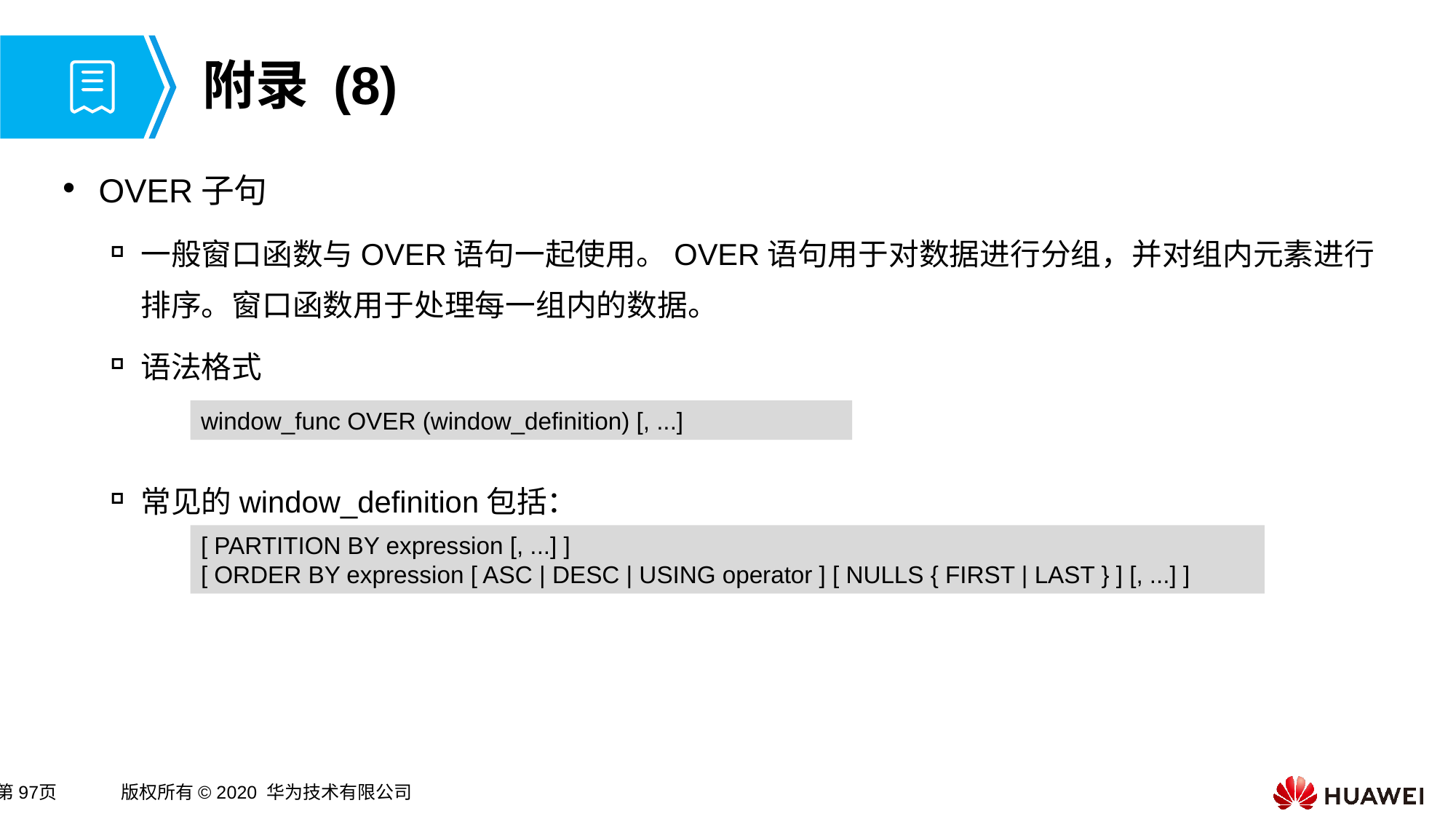

# 附录 (8)
OVER子句
一般窗口函数与OVER语句一起使用。OVER语句用于对数据进行分组，并对组内元素进行排序。窗口函数用于处理每一组内的数据。
语法格式

常见的window_definition包括：
window_func OVER (window_definition) [, ...]
[ PARTITION BY expression [, ...] ]
[ ORDER BY expression [ ASC | DESC | USING operator ] [ NULLS { FIRST | LAST } ] [, ...] ]